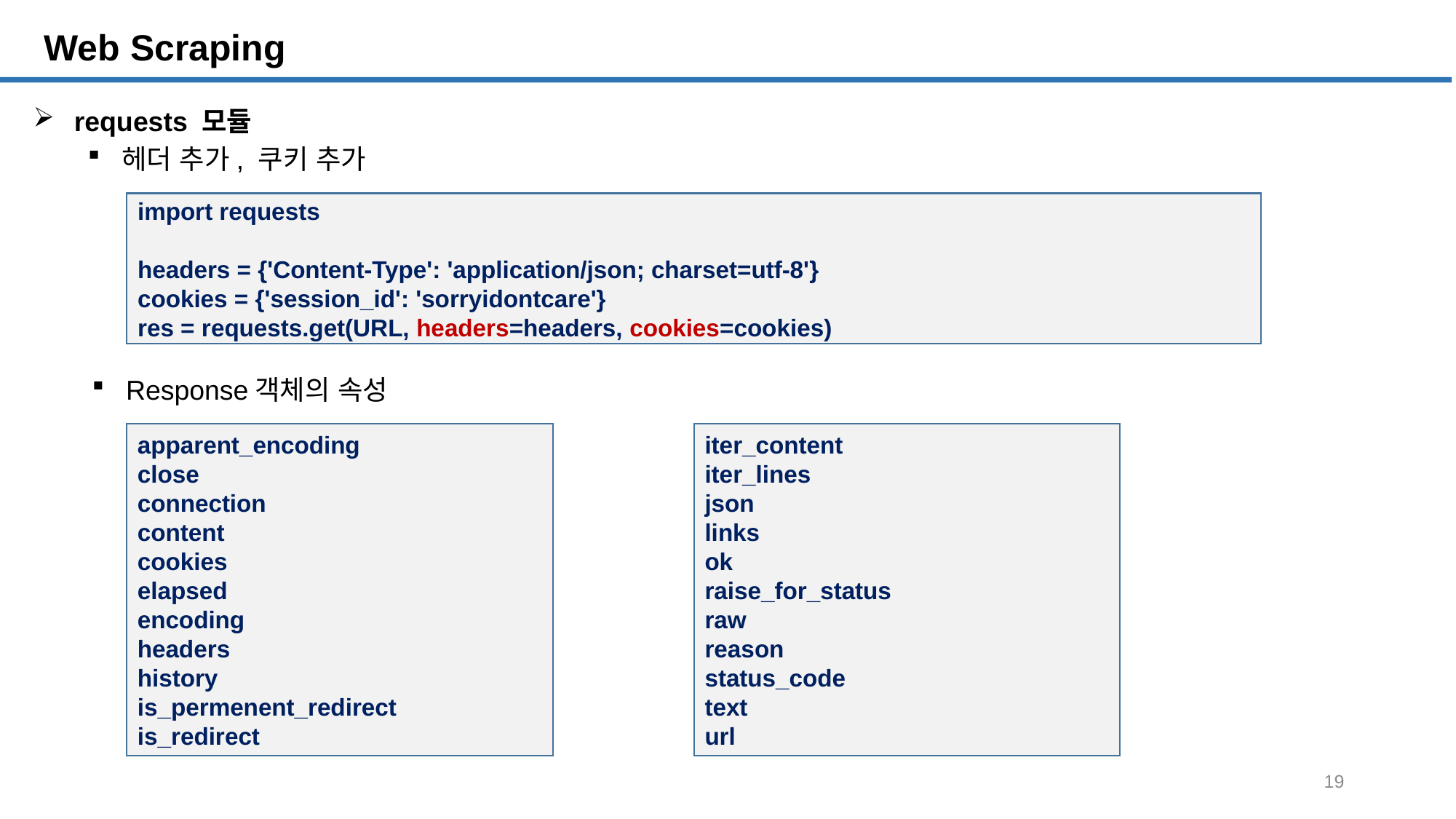

SQL 튜닝 개요
# Web Scraping

requests 모듈
헤더 추가, 쿠키 추가
import requests

headers = {'Content-Type': 'application/json; charset=utf-8'}
cookies = {'session_id': 'sorryidontcare'}
res = requests.get(URL, headers=headers, cookies=cookies)
Response객체의 속성

iter_content
iter_lines
json
links
ok
raise_for_status
raw
reason
status_code
text
url
apparent_encoding
close
connection
content
cookies
elapsed
encoding
headers
history
is_permenent_redirect
is_redirect
19